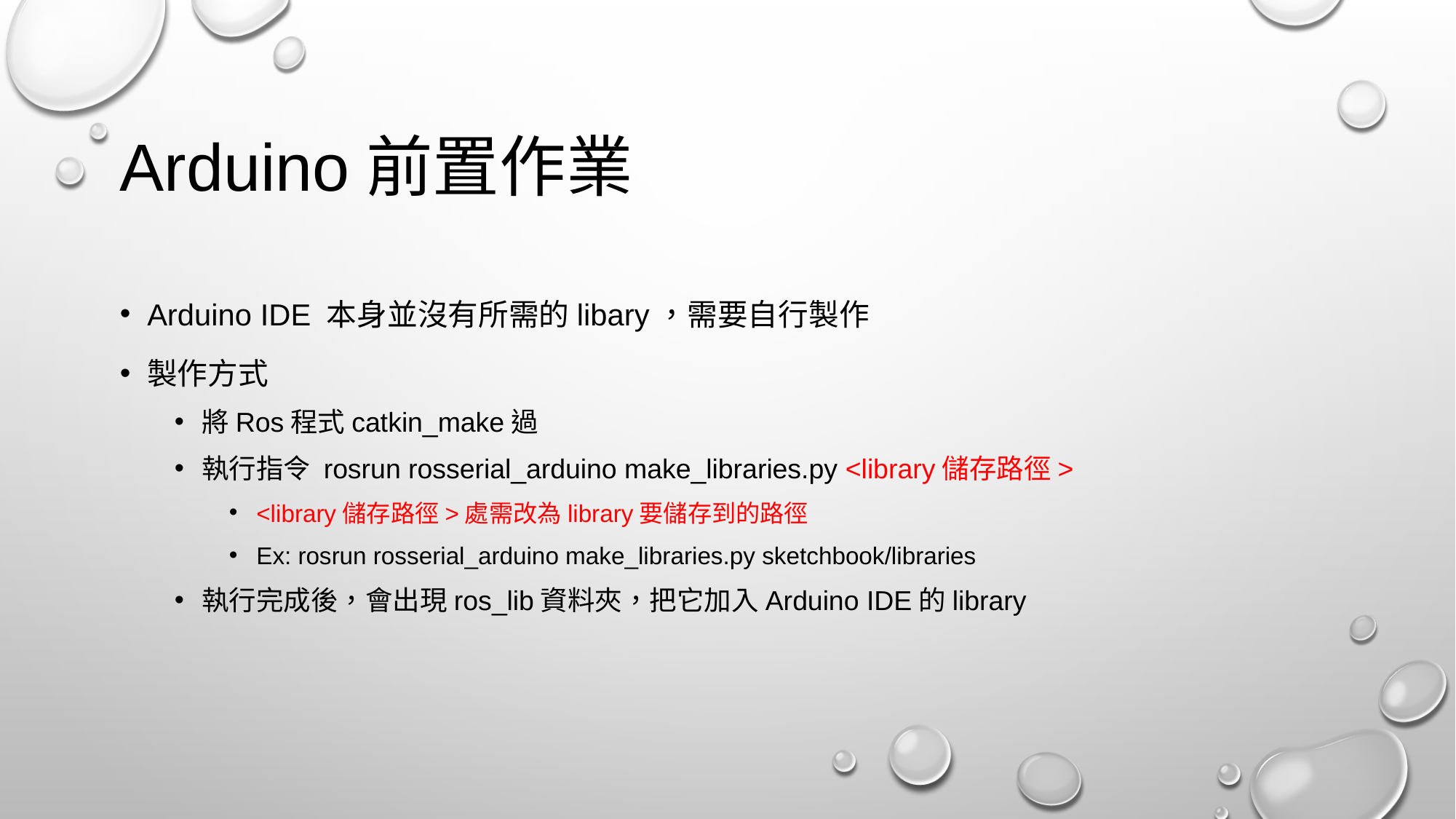

# Arduino前置作業
Arduino IDE 本身並沒有所需的libary，需要自行製作
製作方式
將Ros程式catkin_make過
執行指令 rosrun rosserial_arduino make_libraries.py <library儲存路徑>
<library儲存路徑>處需改為library要儲存到的路徑
Ex: rosrun rosserial_arduino make_libraries.py sketchbook/libraries
執行完成後，會出現ros_lib資料夾，把它加入Arduino IDE的library